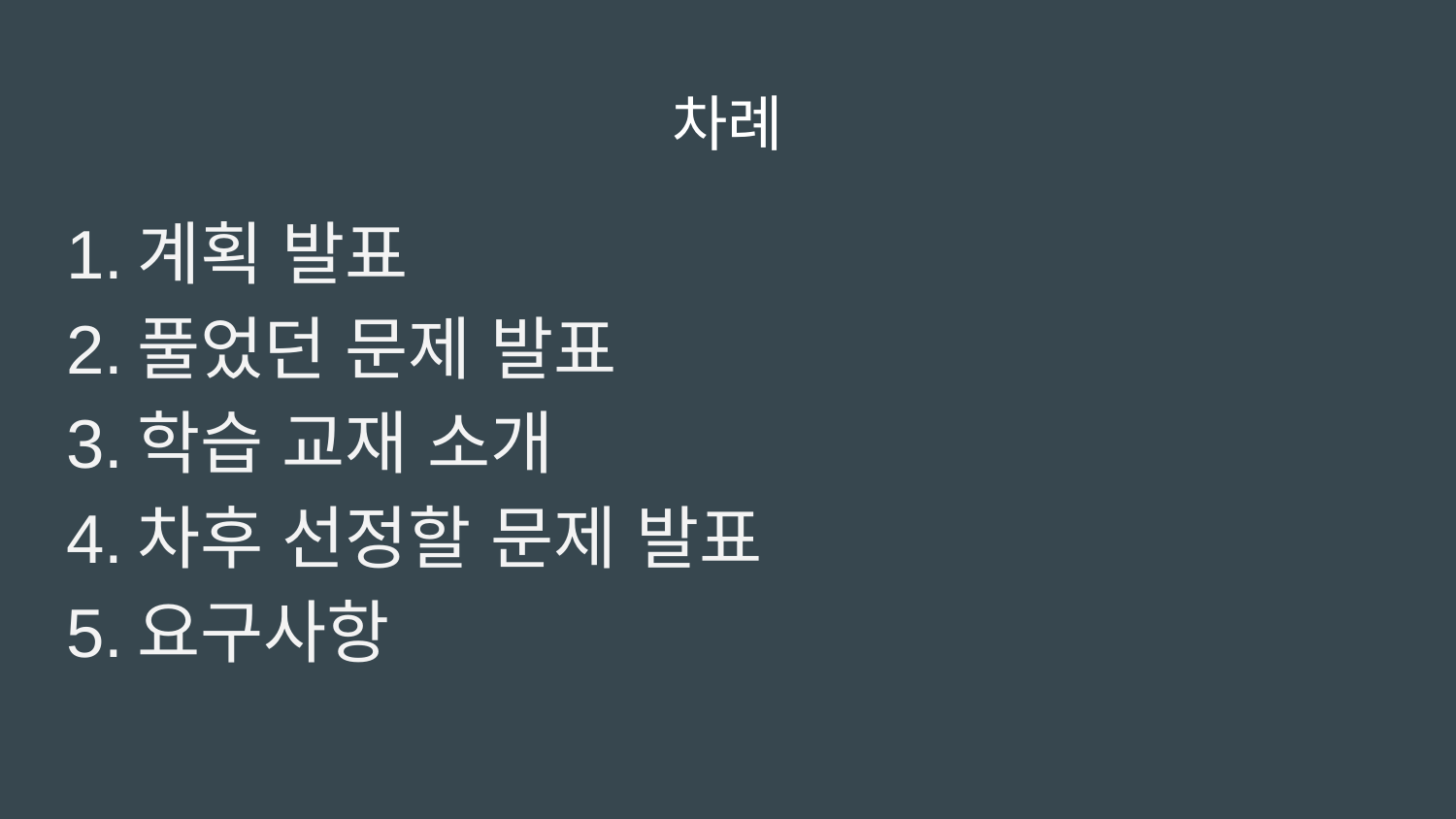

# 차례
계획 발표
풀었던 문제 발표
학습 교재 소개
차후 선정할 문제 발표
요구사항